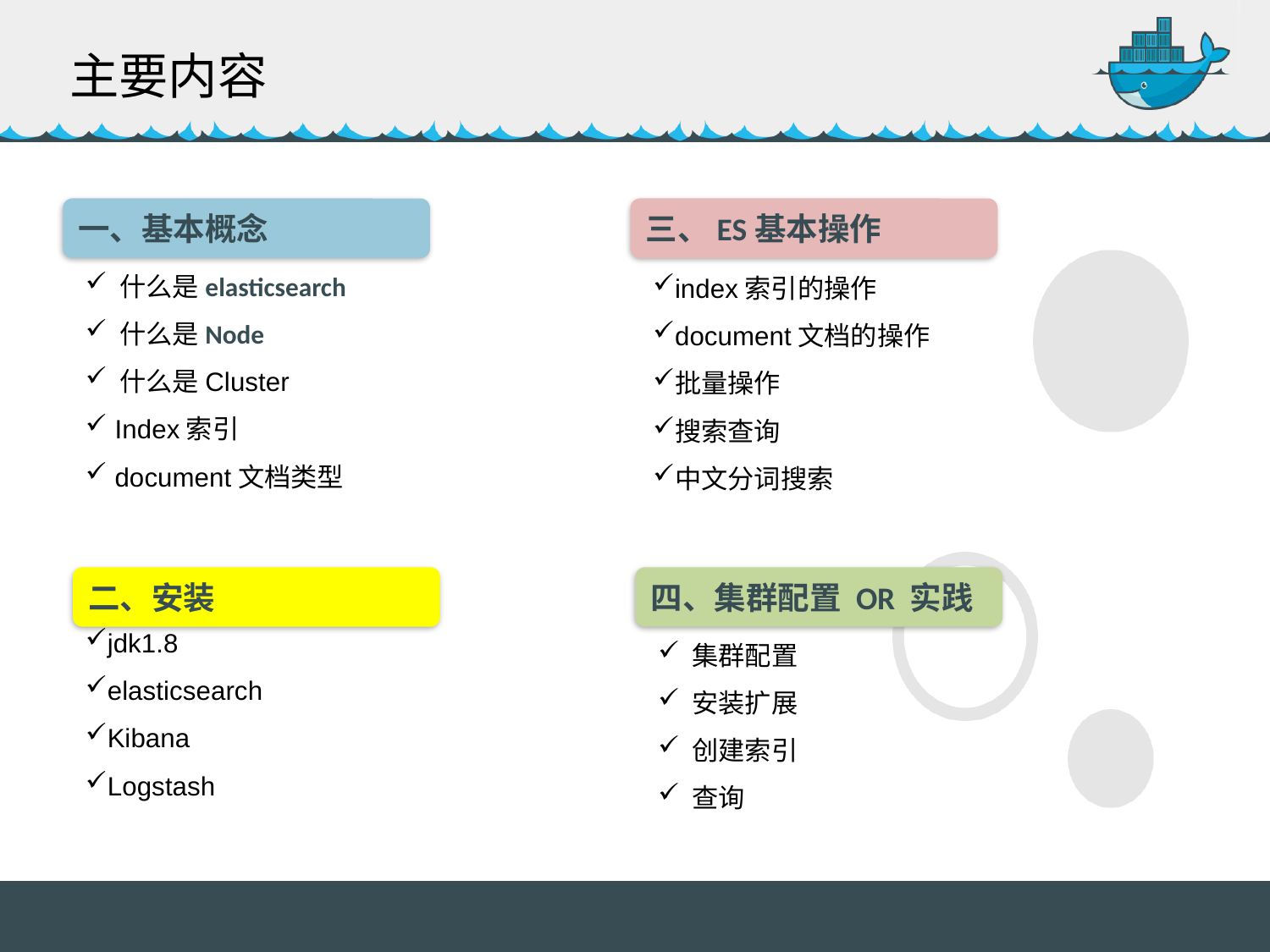

主要内容
三、ES基本操作
一、基本概念
 什么是elasticsearch
 什么是Node
 什么是Cluster
 Index索引
 document文档类型
index索引的操作
document文档的操作
批量操作
搜索查询
中文分词搜索
二、安装
四、集群配置 OR 实践

jdk1.8
elasticsearch
Kibana
Logstash
 集群配置
 安装扩展
 创建索引
 查询